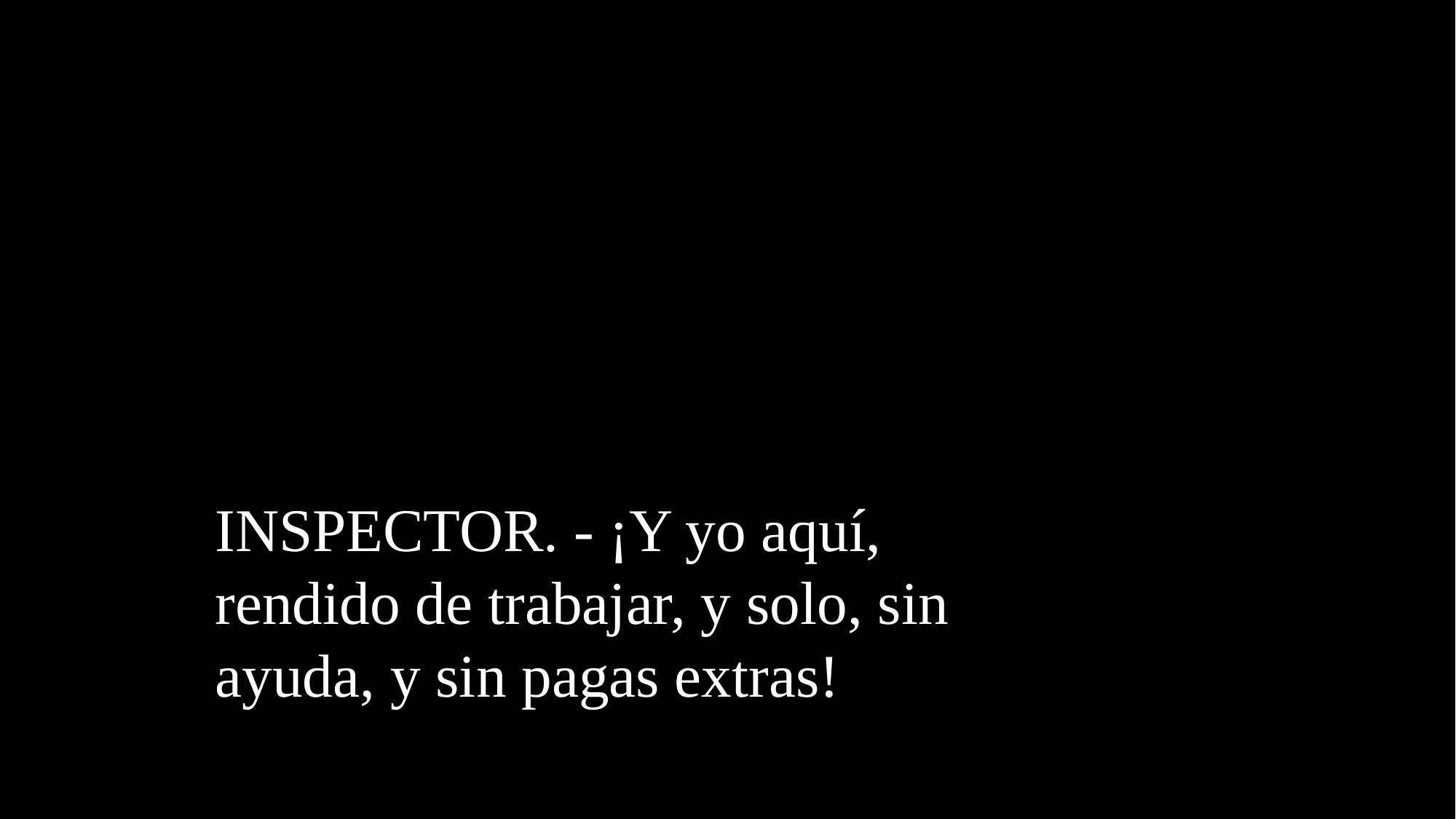

INSPECTOR. - ¡Y yo aquí, rendido de trabajar, y solo, sin ayuda, y sin pagas extras!

警部: そして俺はここで、仕事で疲労困憊して、一人きりで、助けもなく、残業代もなしだ！